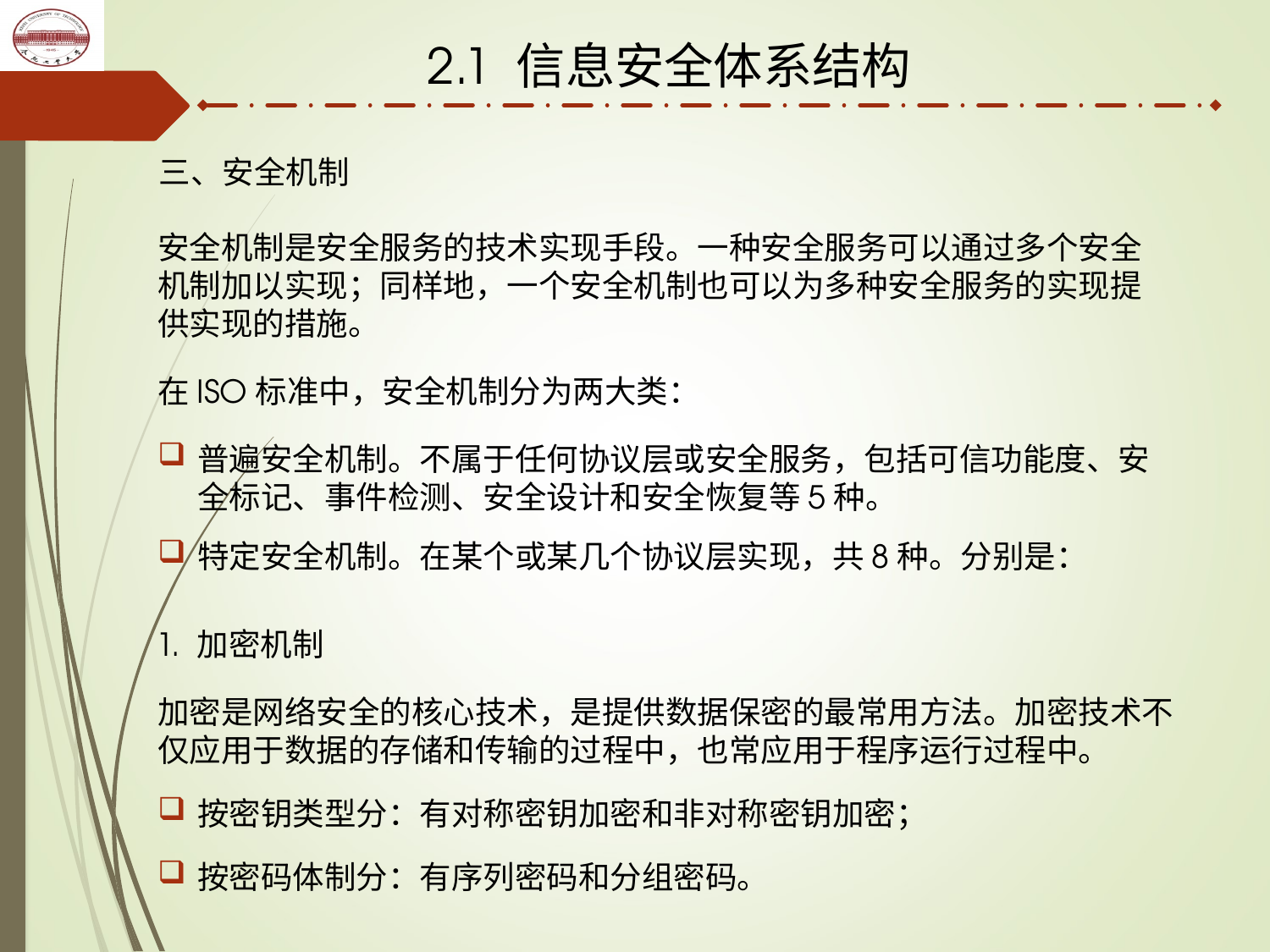

2.1 信息安全体系结构
三、安全机制
安全机制是安全服务的技术实现手段。一种安全服务可以通过多个安全机制加以实现；同样地，一个安全机制也可以为多种安全服务的实现提供实现的措施。
在ISO标准中，安全机制分为两大类：
普遍安全机制。不属于任何协议层或安全服务，包括可信功能度、安全标记、事件检测、安全设计和安全恢复等5种。
特定安全机制。在某个或某几个协议层实现，共8种。分别是：
1. 加密机制
加密是网络安全的核心技术，是提供数据保密的最常用方法。加密技术不仅应用于数据的存储和传输的过程中，也常应用于程序运行过程中。
按密钥类型分：有对称密钥加密和非对称密钥加密；
按密码体制分：有序列密码和分组密码。